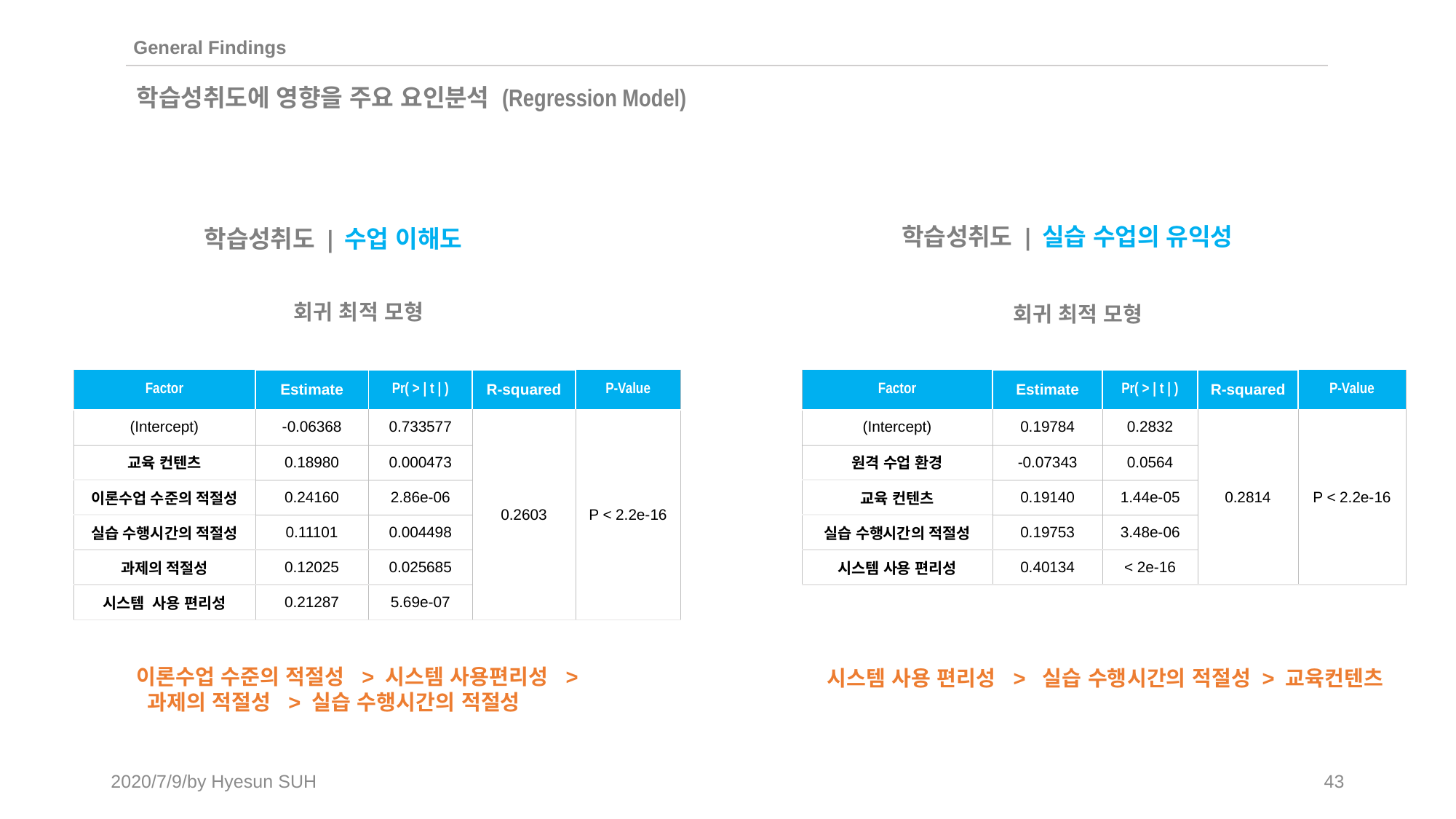

General Findings
학습성취도에 영향을 주요 요인분석 (Regression Model)
학습성취도 | 실습 수업의 유익성
학습성취도 | 수업 이해도
회귀 최적 모형
회귀 최적 모형
| Factor | Estimate | Pr( > | t | ) | R-squared | P-Value |
| --- | --- | --- | --- | --- |
| (Intercept) | -0.06368 | 0.733577 | 0.2603 | P < 2.2e-16 |
| 교육 컨텐츠 | 0.18980 | 0.000473 |  |  |
| 이론수업 수준의 적절성 | 0.24160 | 2.86e-06 |  |  |
| 실습 수행시간의 적절성 | 0.11101 | 0.004498 |  |  |
| 과제의 적절성 | 0.12025 | 0.025685 |  |  |
| 시스템 사용 편리성 | 0.21287 | 5.69e-07 |  |  |
| Factor | Estimate | Pr( > | t | ) | R-squared | P-Value |
| --- | --- | --- | --- | --- |
| (Intercept) | 0.19784 | 0.2832 | 0.2814 | P < 2.2e-16 |
| 원격 수업 환경 | -0.07343 | 0.0564 |  |  |
| 교육 컨텐츠 | 0.19140 | 1.44e-05 |  |  |
| 실습 수행시간의 적절성 | 0.19753 | 3.48e-06 |  |  |
| 시스템 사용 편리성 | 0.40134 | < 2e-16 |  |  |
이론수업 수준의 적절성  > 시스템 사용편리성  >
 과제의 적절성  > 실습 수행시간의 적절성
시스템 사용 편리성  >  실습 수행시간의 적절성 > 교육컨텐츠
2020/7/9/by Hyesun SUH
43